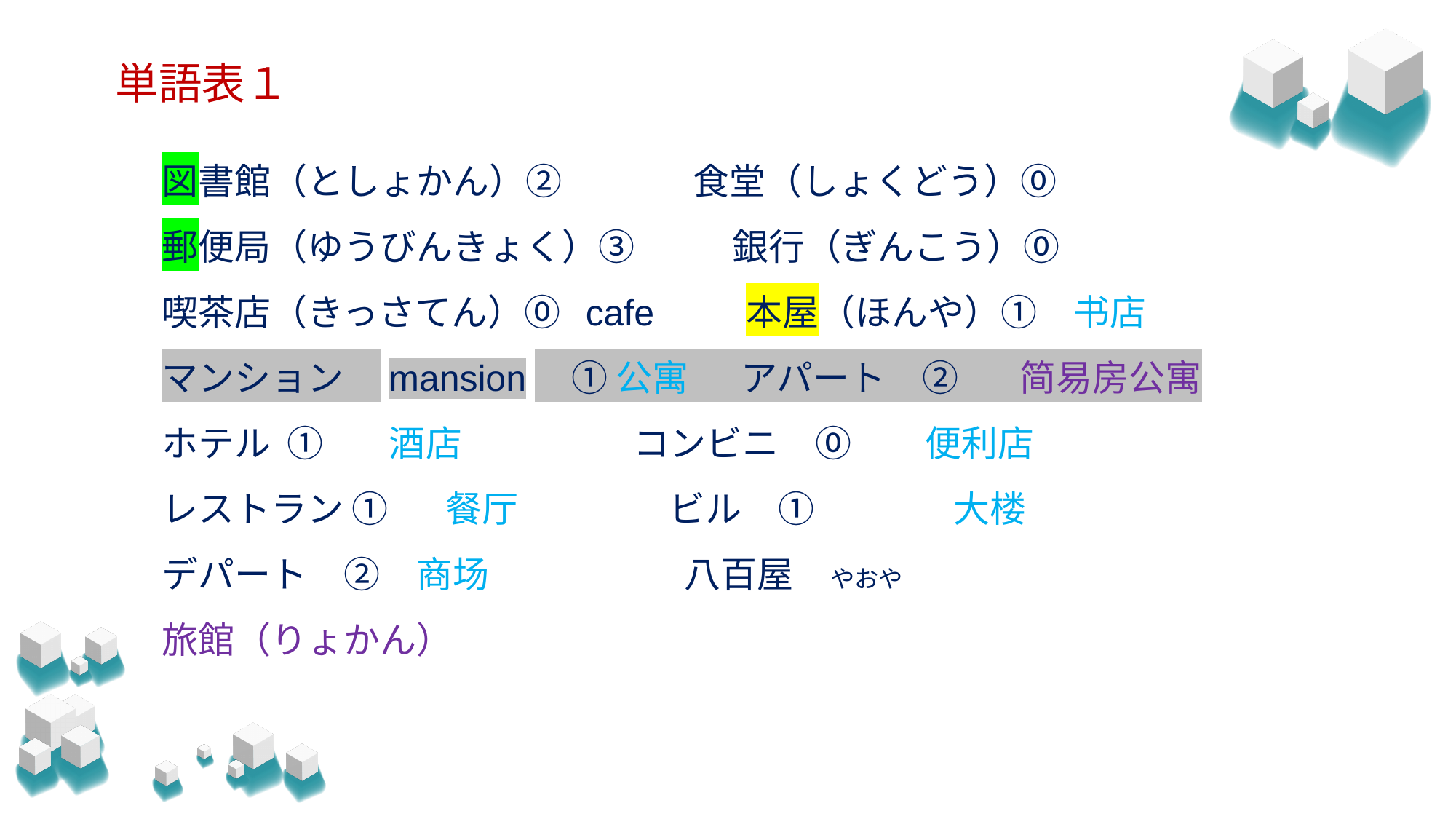

# 単語表１
図書館（としょかん）②                食堂（しょくどう）⓪
郵便局（ゆうびんきょく）③　　   銀行（ぎんこう）⓪
喫茶店（きっさてん）⓪  cafe 　　本屋（ほんや）①　书店
マンション　mansion　① 公寓　  アパート　②　   简易房公寓
ホテル  ①        酒店                     コンビニ　⓪　　便利店
レストラン ①       餐厅             　 ビル　①　　        大楼
デパート　②　商场　　               八百屋　やおや
旅館（りょかん）